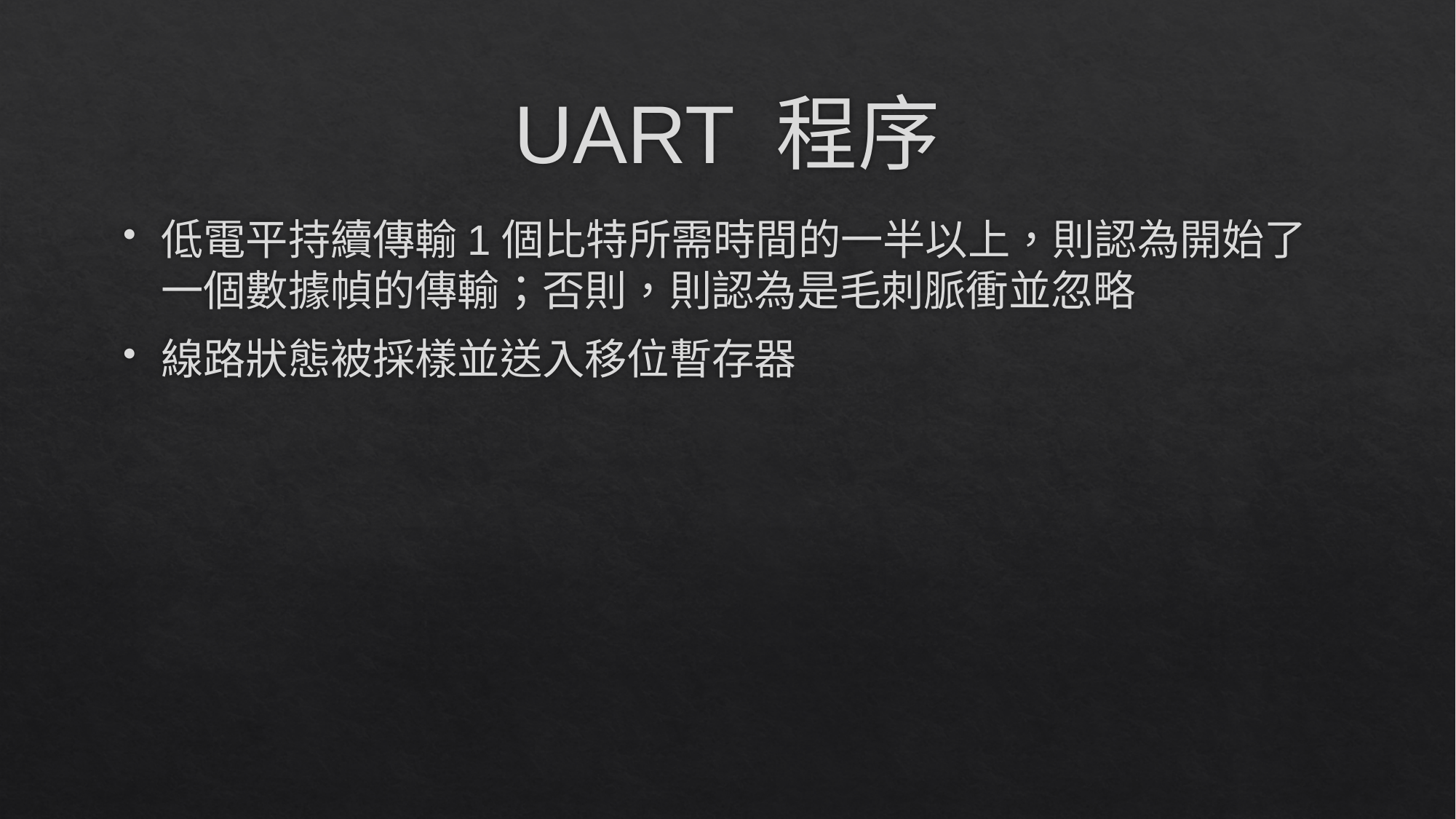

# UART 程序
低電平持續傳輸1個比特所需時間的一半以上，則認為開始了一個數據幀的傳輸；否則，則認為是毛刺脈衝並忽略
線路狀態被採樣並送入移位暫存器